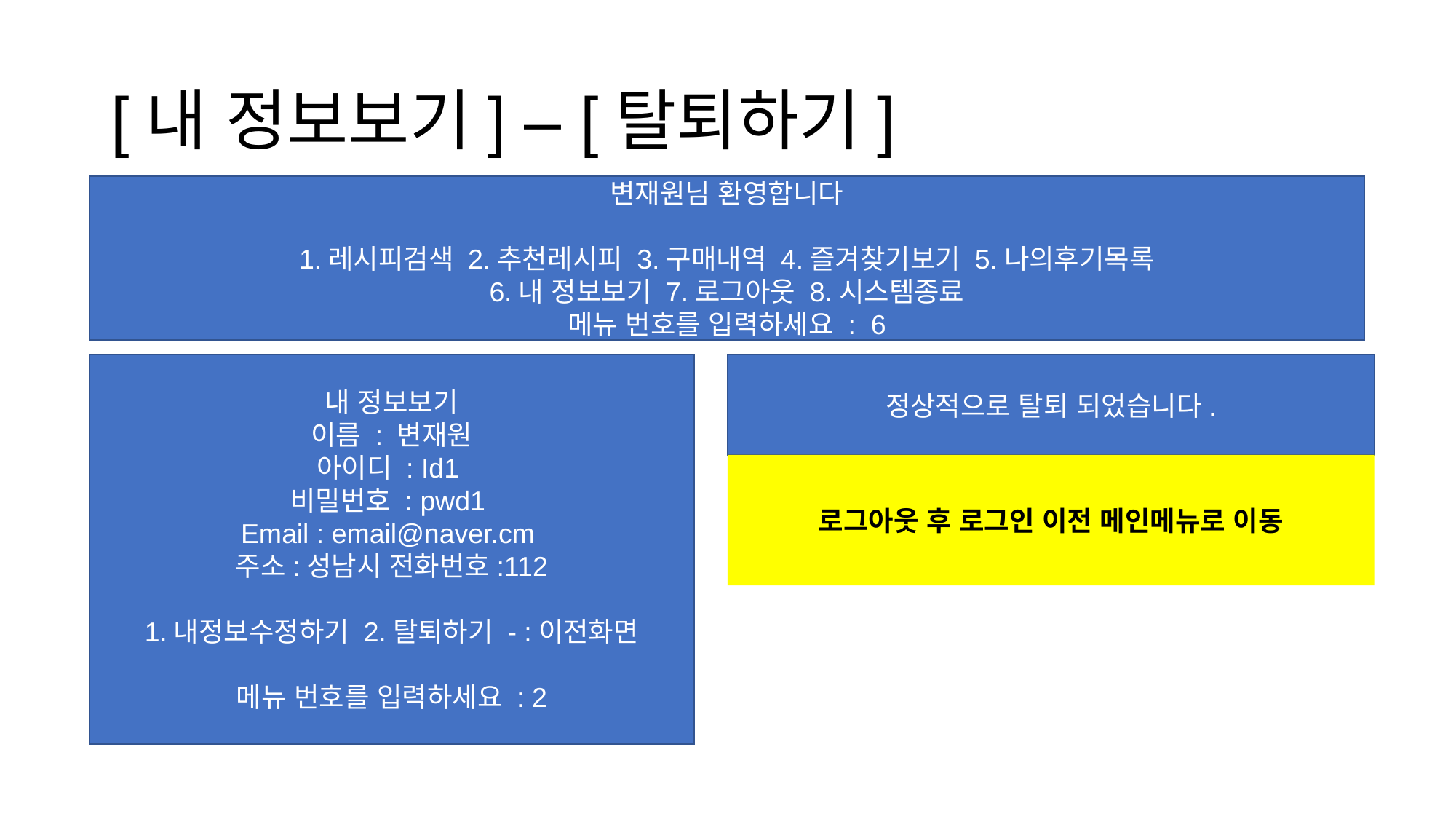

# [내 정보보기] – [탈퇴하기]
변재원님 환영합니다

1.레시피검색 2.추천레시피 3.구매내역 4.즐겨찾기보기 5.나의후기목록
6.내 정보보기 7.로그아웃 8.시스템종료
메뉴 번호를 입력하세요 :  6

내 정보보기
이름 : 변재원
아이디 : Id1
비밀번호 : pwd1
Email : email@naver.cm
주소:성남시 전화번호:112

1.내정보수정하기 2.탈퇴하기 - :이전화면

메뉴 번호를 입력하세요 : 2

정상적으로 탈퇴 되었습니다.
로그아웃 후 로그인 이전 메인메뉴로 이동